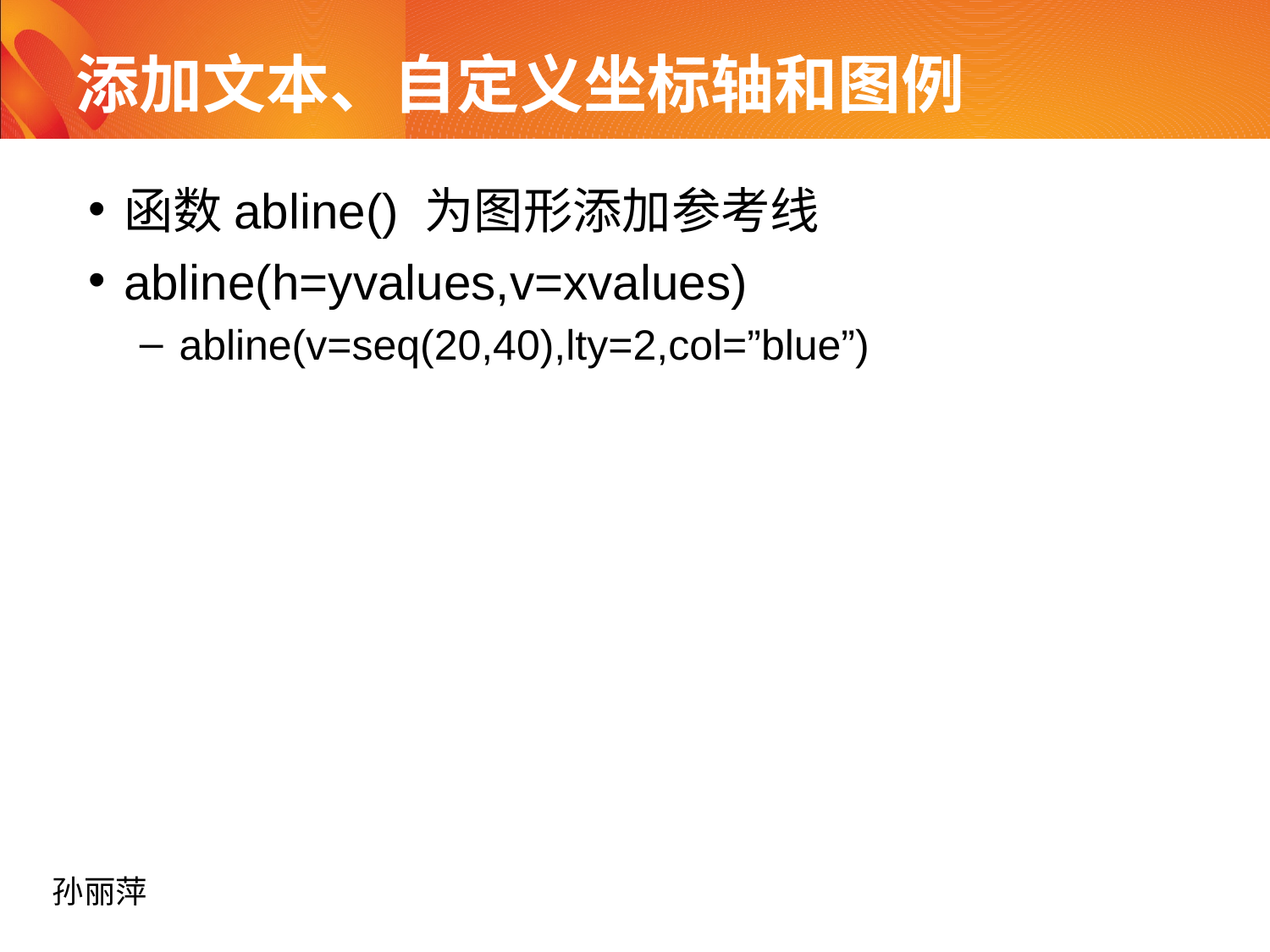

# 添加文本、自定义坐标轴和图例
函数abline() 为图形添加参考线
abline(h=yvalues,v=xvalues)
abline(v=seq(20,40),lty=2,col=”blue”)
23